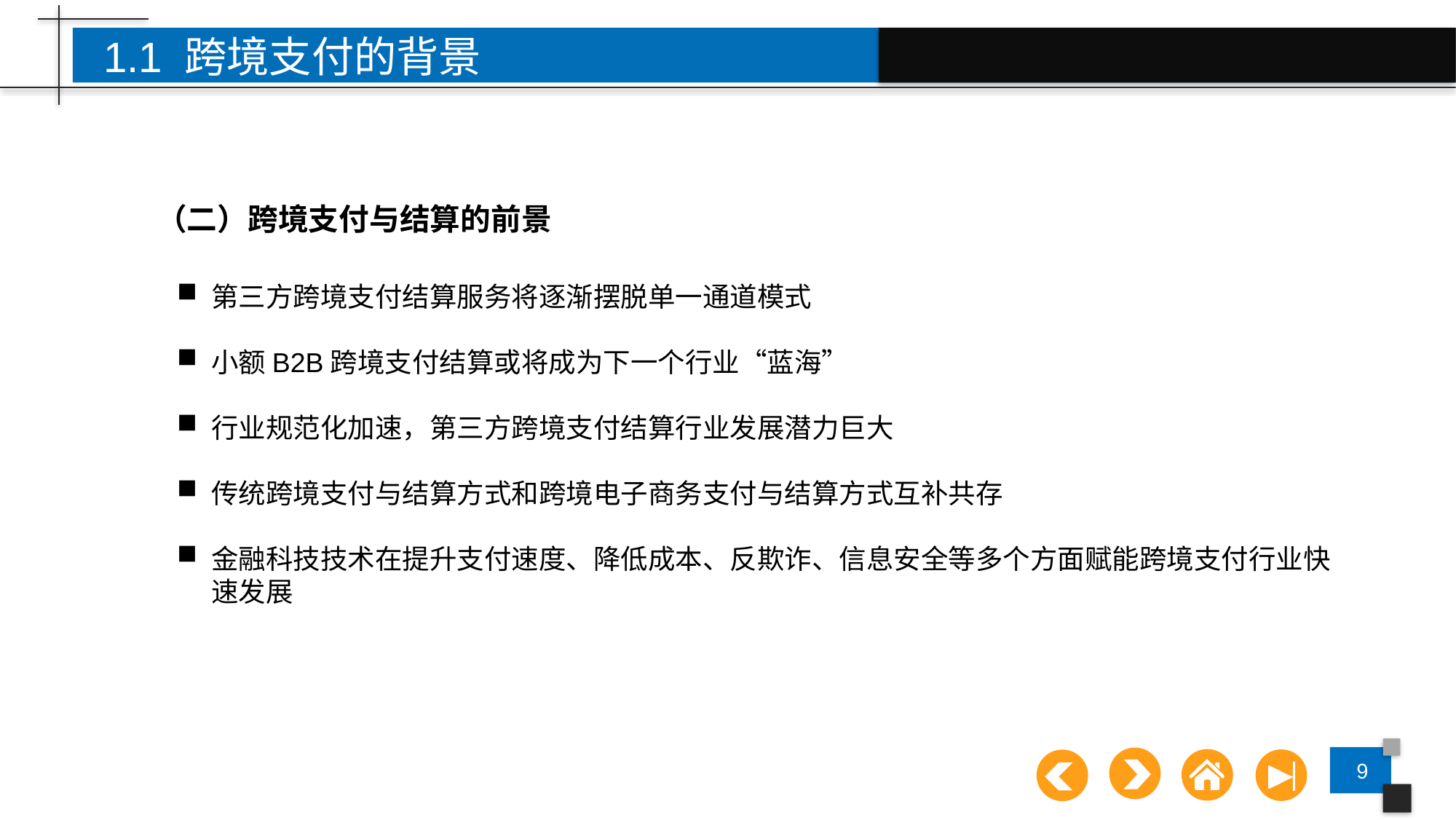

1.1 跨境支付的背景
（二）跨境支付与结算的前景
第三方跨境支付结算服务将逐渐摆脱单一通道模式

小额B2B跨境支付结算或将成为下一个行业“蓝海”

行业规范化加速，第三方跨境支付结算行业发展潜力巨大

传统跨境支付与结算方式和跨境电子商务支付与结算方式互补共存

金融科技技术在提升支付速度、降低成本、反欺诈、信息安全等多个方面赋能跨境支付行业快速发展